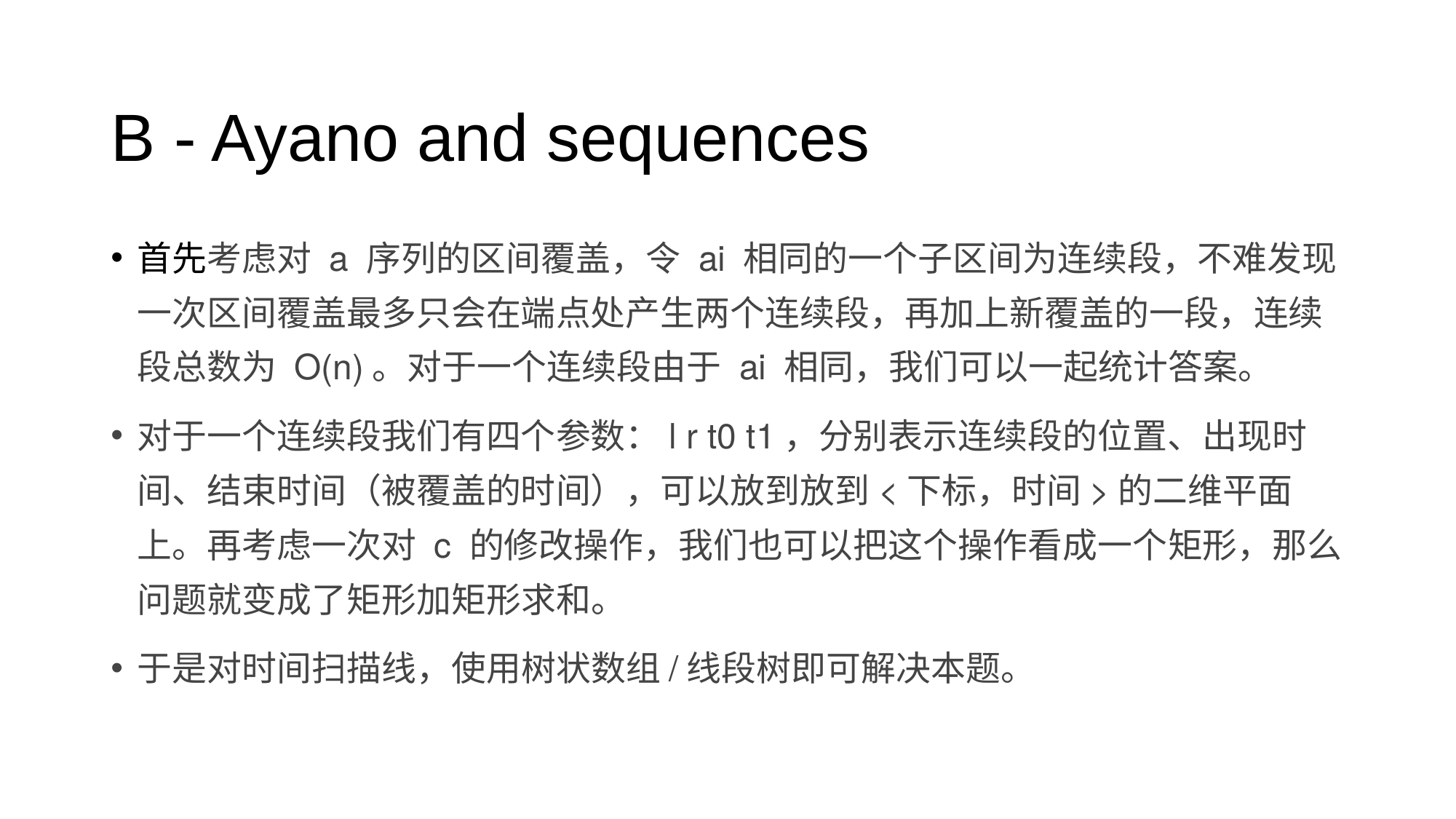

# B - Ayano and sequences
首先考虑对 a 序列的区间覆盖，令 ai 相同的一个子区间为连续段，不难发现一次区间覆盖最多只会在端点处产生两个连续段，再加上新覆盖的一段，连续段总数为 O(n)。对于一个连续段由于 ai 相同，我们可以一起统计答案。
对于一个连续段我们有四个参数：l r t0 t1，分别表示连续段的位置、出现时间、结束时间（被覆盖的时间），可以放到放到<下标，时间>的二维平面上。再考虑一次对 c 的修改操作，我们也可以把这个操作看成一个矩形，那么问题就变成了矩形加矩形求和。
于是对时间扫描线，使用树状数组/线段树即可解决本题。